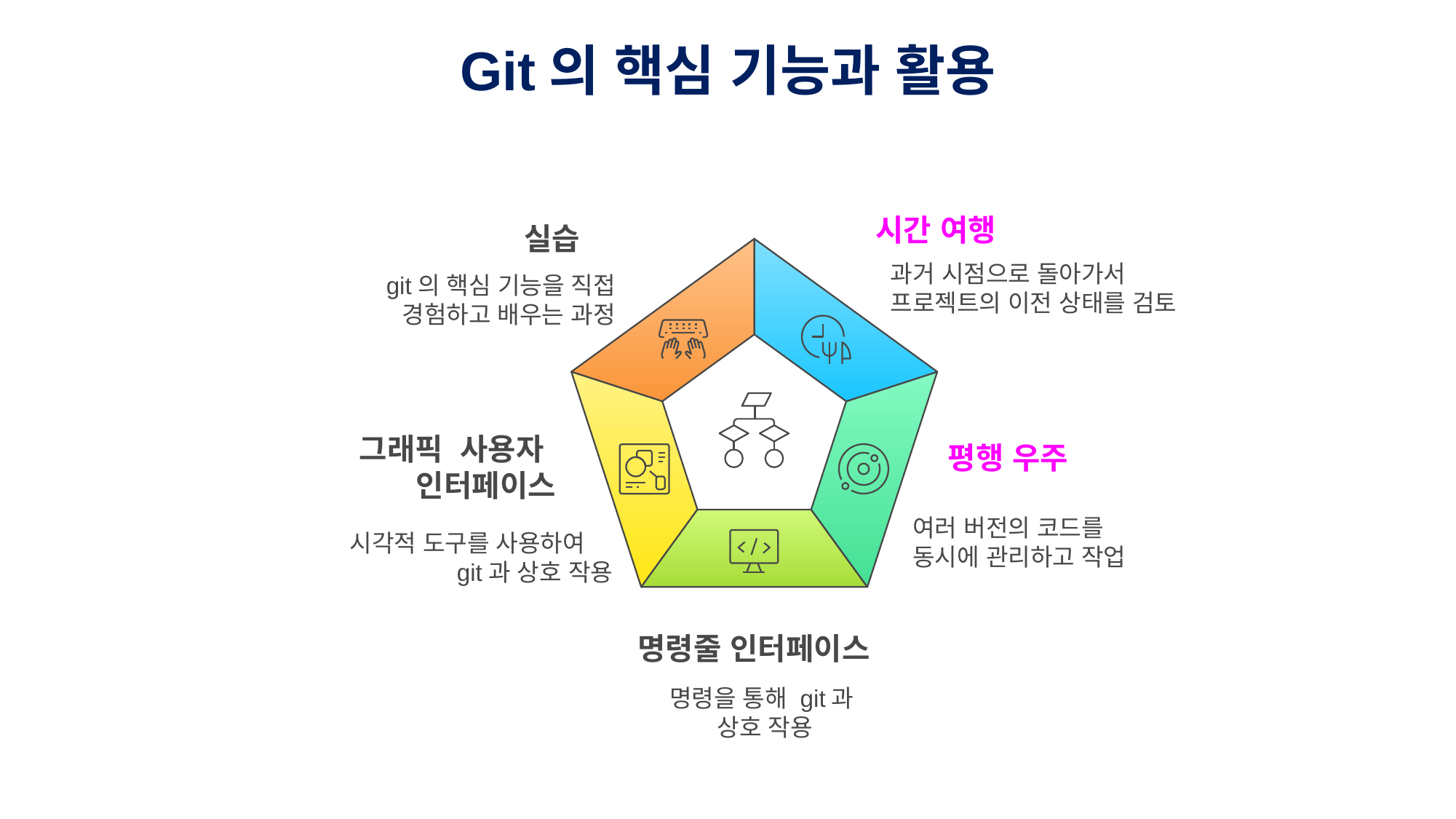

Git의 핵심 기능과 활용
시간 여행
실습

과거 시점으로 돌아가서
프로젝트의 이전 상태를 검토
git의 핵심 기능을 직접
경험하고 배우는 과정

그래픽  사용자
 인터페이스
평행 우주

여러 버전의 코드를
동시에 관리하고 작업
시각적 도구를 사용하여
git과 상호 작용

명령줄 인터페이스
명령을 통해 git과
상호 작용